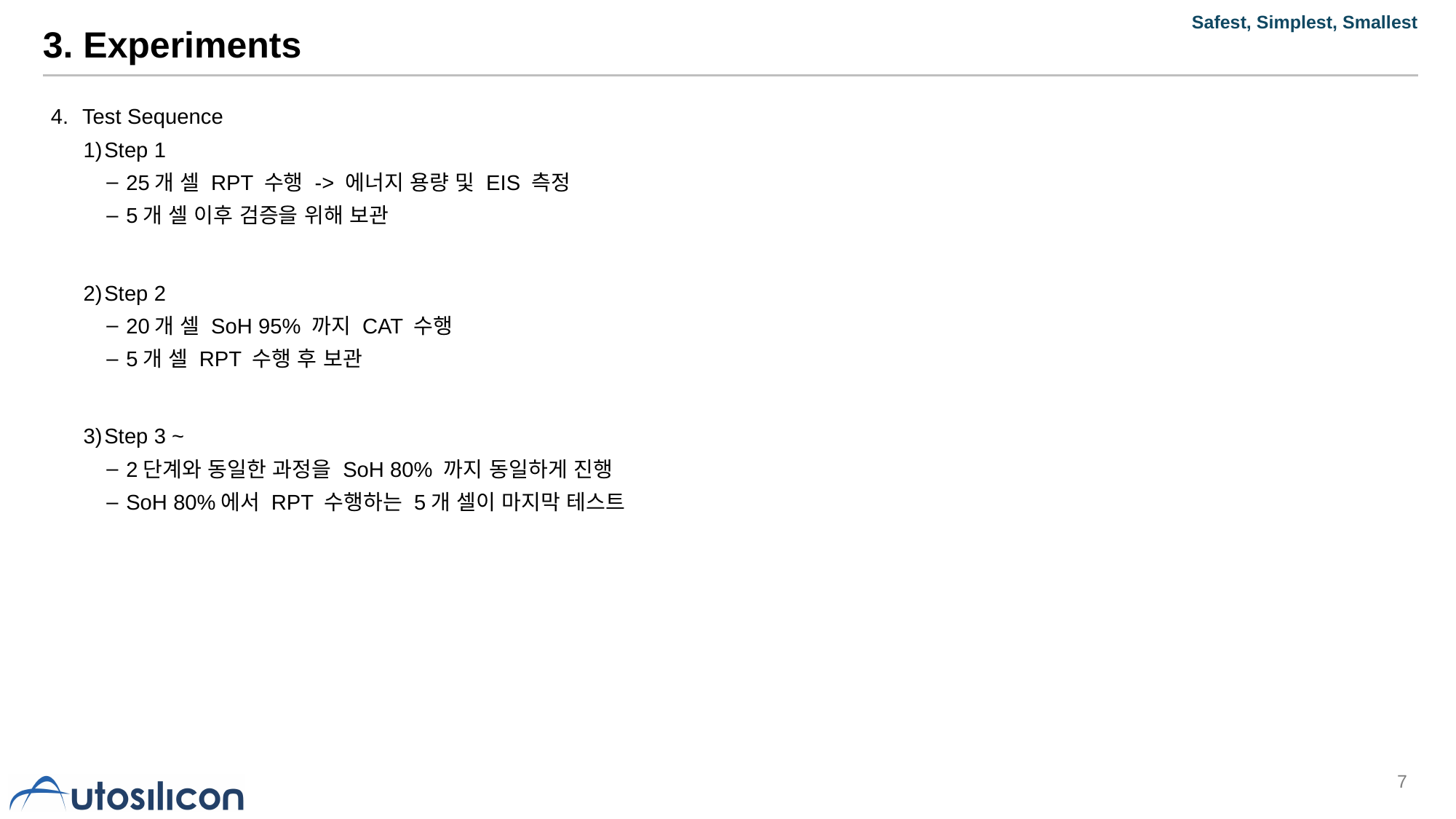

# 3. Experiments
Test Sequence
Step 1
25개 셀 RPT 수행 -> 에너지 용량 및 EIS 측정
5개 셀 이후 검증을 위해 보관

Step 2
20개 셀 SoH 95% 까지 CAT 수행
5개 셀 RPT 수행 후 보관

Step 3 ~
2단계와 동일한 과정을 SoH 80% 까지 동일하게 진행
SoH 80%에서 RPT 수행하는 5개 셀이 마지막 테스트

7